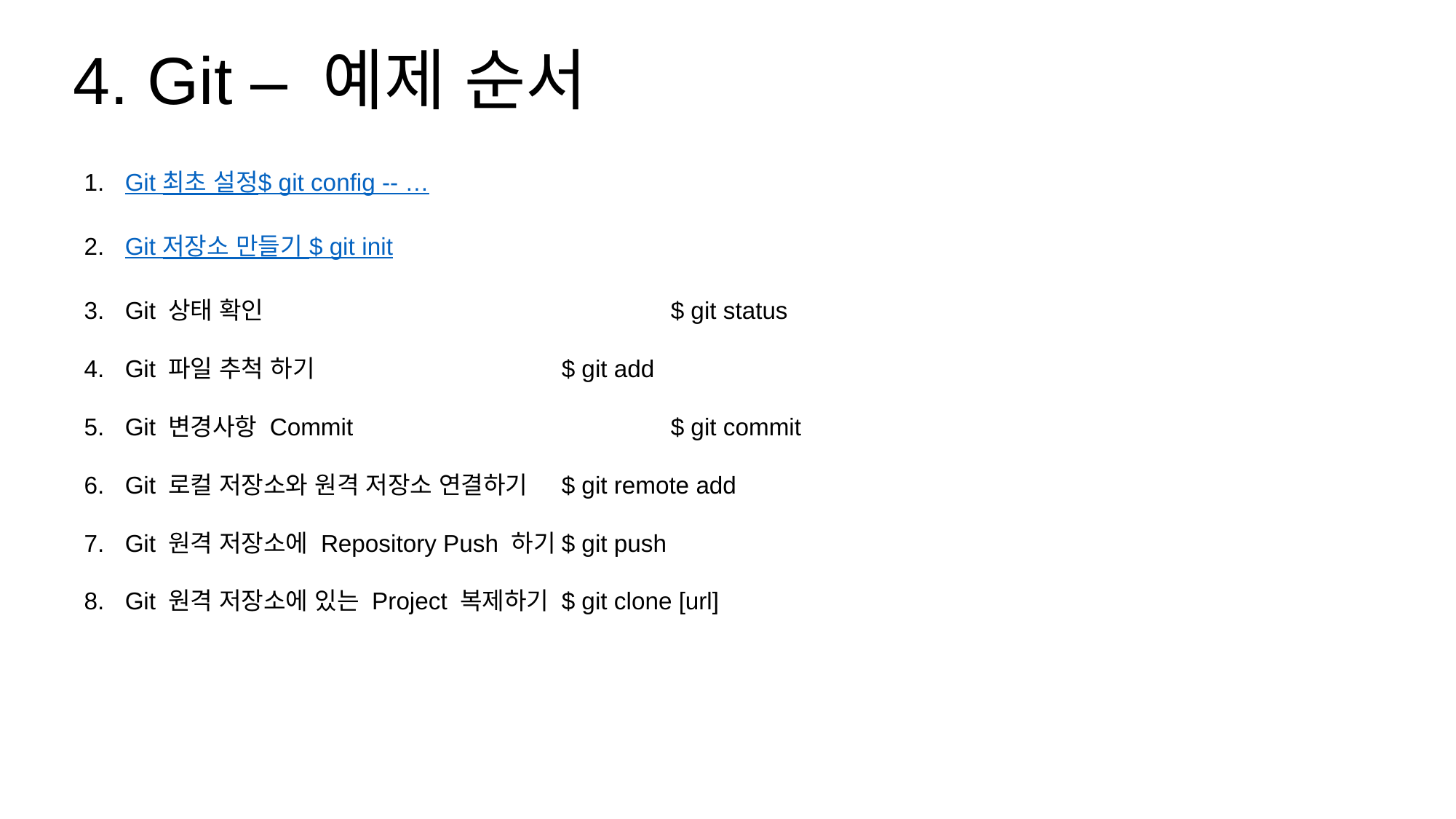

# 4. Git – 예제 순서
Git 최초 설정				$ git config -- …

Git 저장소 만들기 			$ git init

Git 상태 확인				$ git status

Git 파일 추척 하기			$ git add

Git 변경사항 Commit			$ git commit

Git 로컬 저장소와 원격 저장소 연결하기	$ git remote add

Git 원격 저장소에 Repository Push 하기	$ git push

Git 원격 저장소에 있는 Project 복제하기	$ git clone [url]